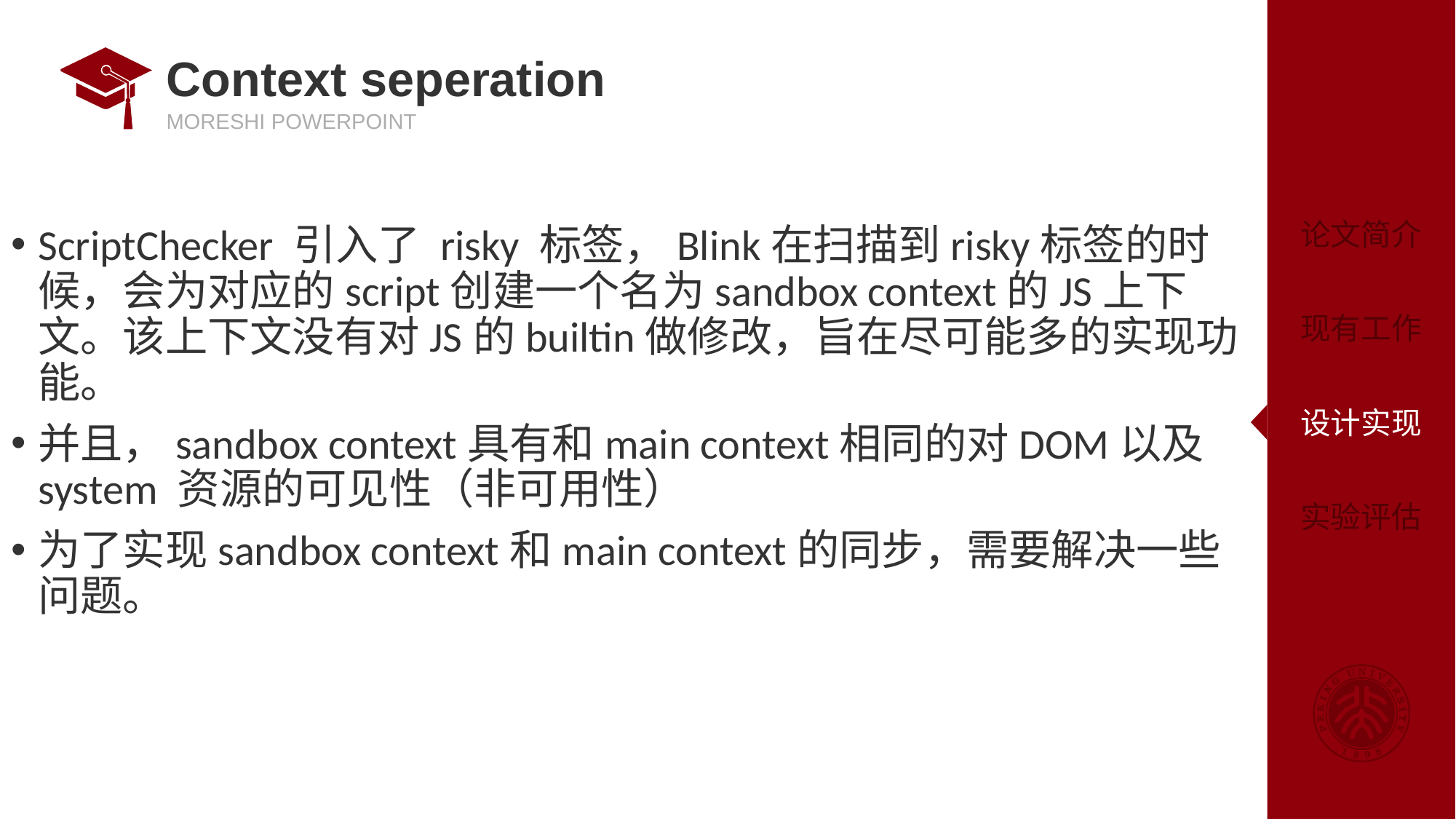

# Context seperation
ScriptChecker 引入了 risky 标签，Blink在扫描到risky标签的时候，会为对应的script创建一个名为sandbox context的JS上下文。该上下文没有对JS的builtin做修改，旨在尽可能多的实现功能。
并且，sandbox context具有和main context相同的对DOM以及system 资源的可见性（非可用性）
为了实现sandbox context和main context的同步，需要解决一些问题。